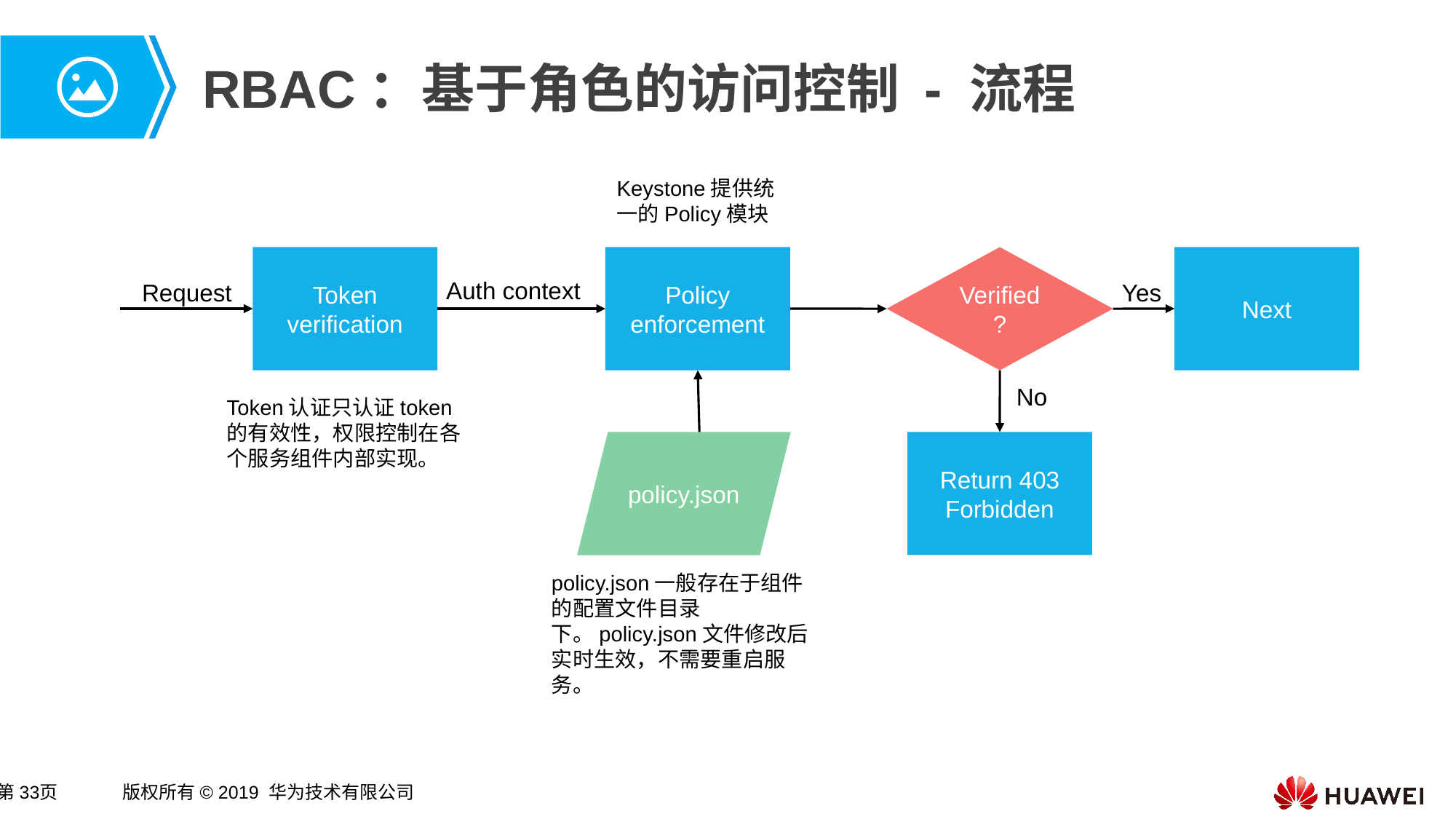

# RBAC：基于角色的访问控制 - 流程
Keystone提供统一的Policy模块
Token verification
Policy
enforcement
Verified?
Next
Auth context
Request
Yes
No
Token认证只认证token的有效性，权限控制在各个服务组件内部实现。
policy.json
Return 403
Forbidden
policy.json一般存在于组件的配置文件目录下。policy.json文件修改后实时生效，不需要重启服务。